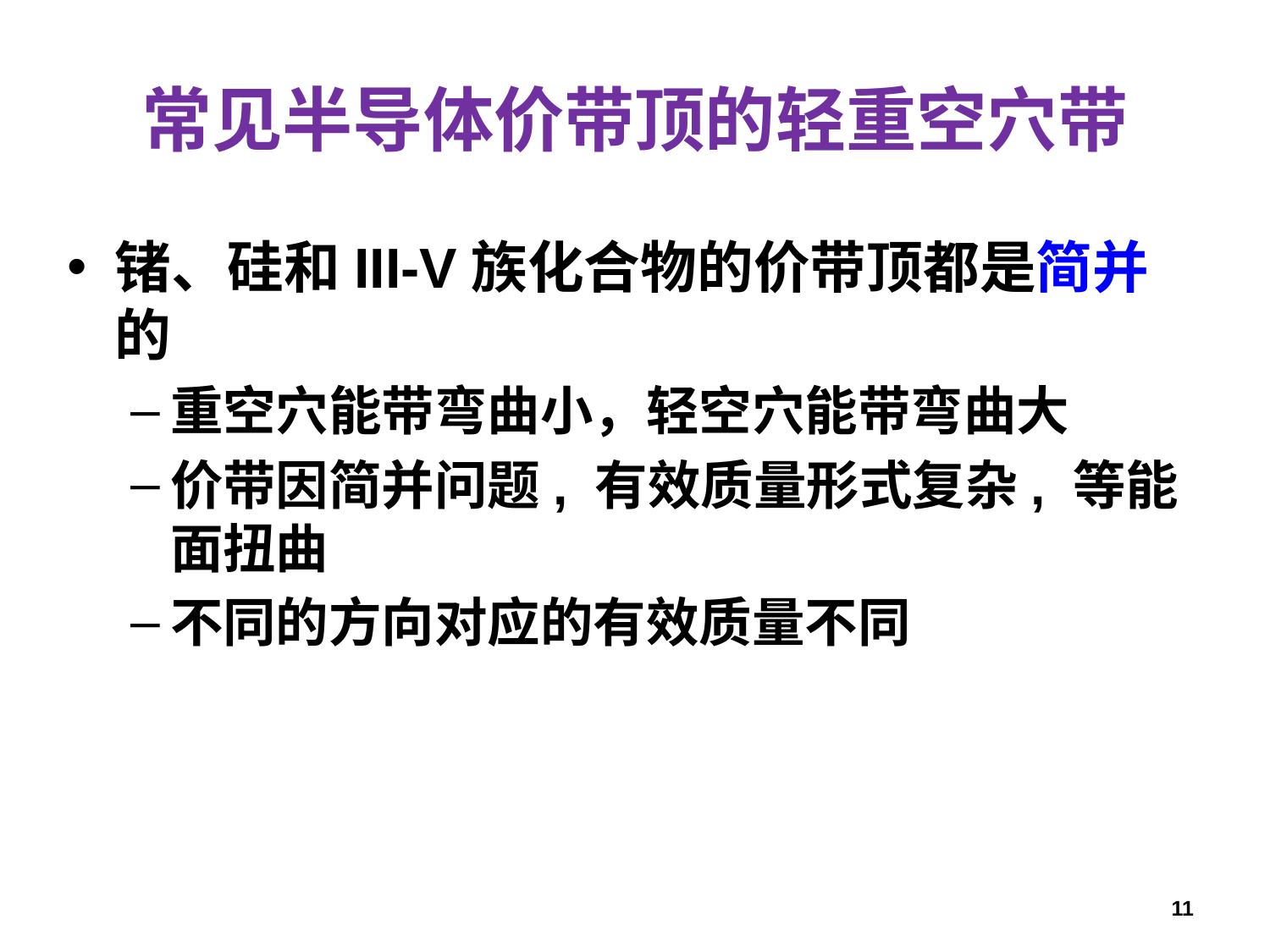

# 常见半导体价带顶的轻重空穴带
锗、硅和III-V族化合物的价带顶都是简并的
重空穴能带弯曲小，轻空穴能带弯曲大
价带因简并问题, 有效质量形式复杂, 等能面扭曲
不同的方向对应的有效质量不同
11